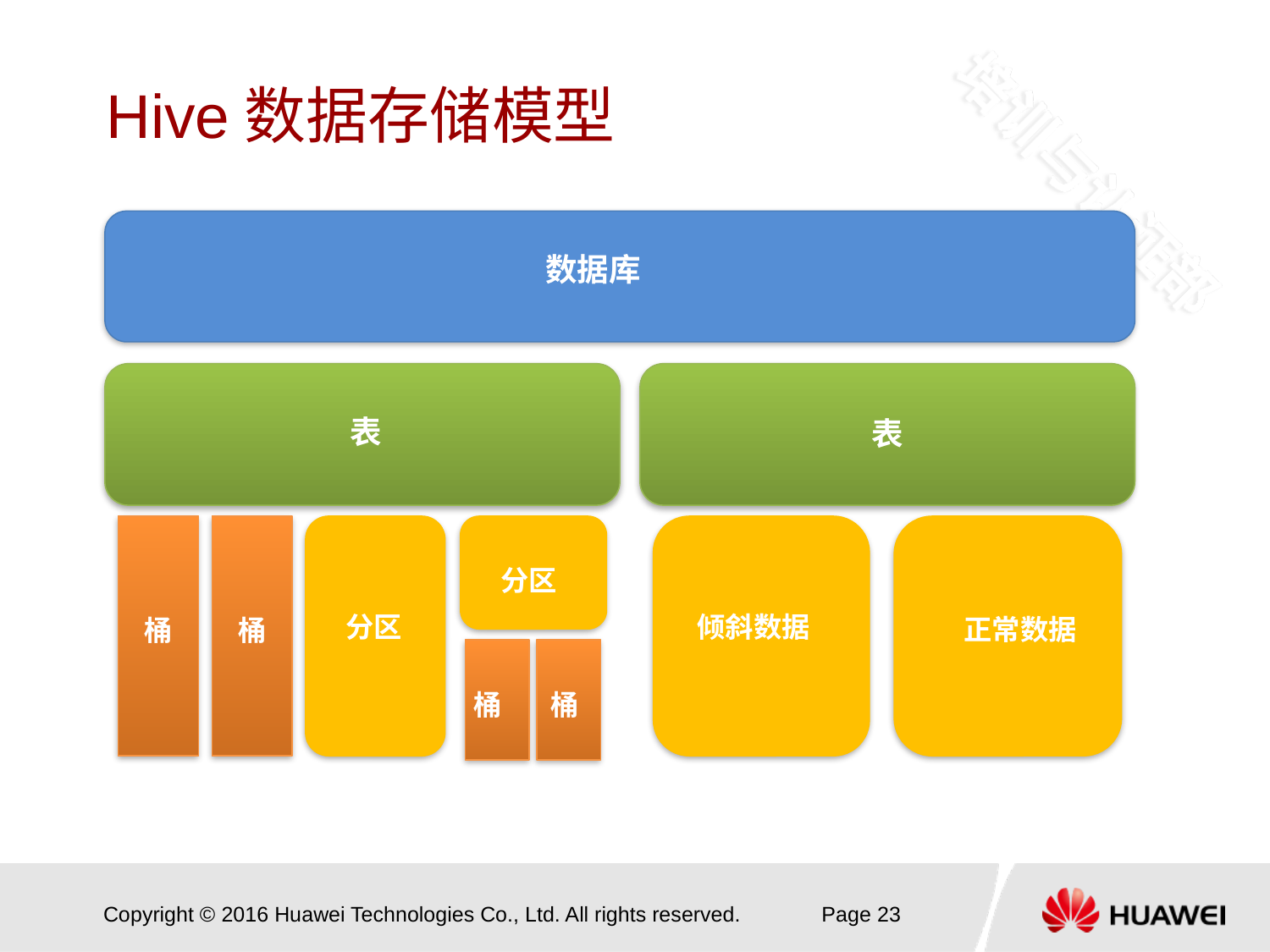

# Hive数据存储模型

数据库

表
表

分区

桶

桶

分区

倾斜数据
正常数据

桶

桶